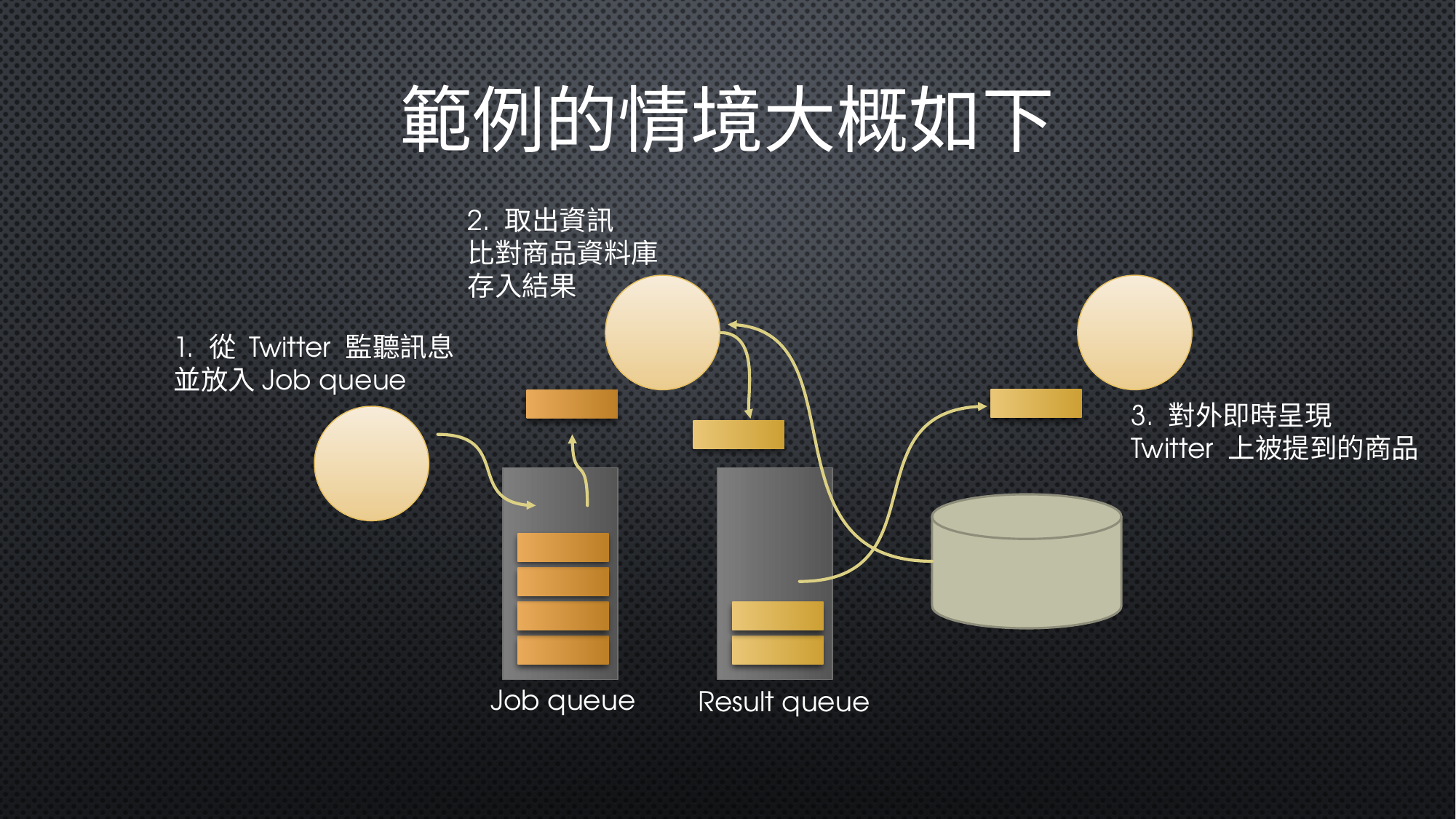

範例的情境大概如下
2. 取出資訊
比對商品資料庫
存入結果

1. 從 Twitter 監聽訊息
並放入Job queue

3. 對外即時呈現
Twitter 上被提到的商品

Job queue
Result queue